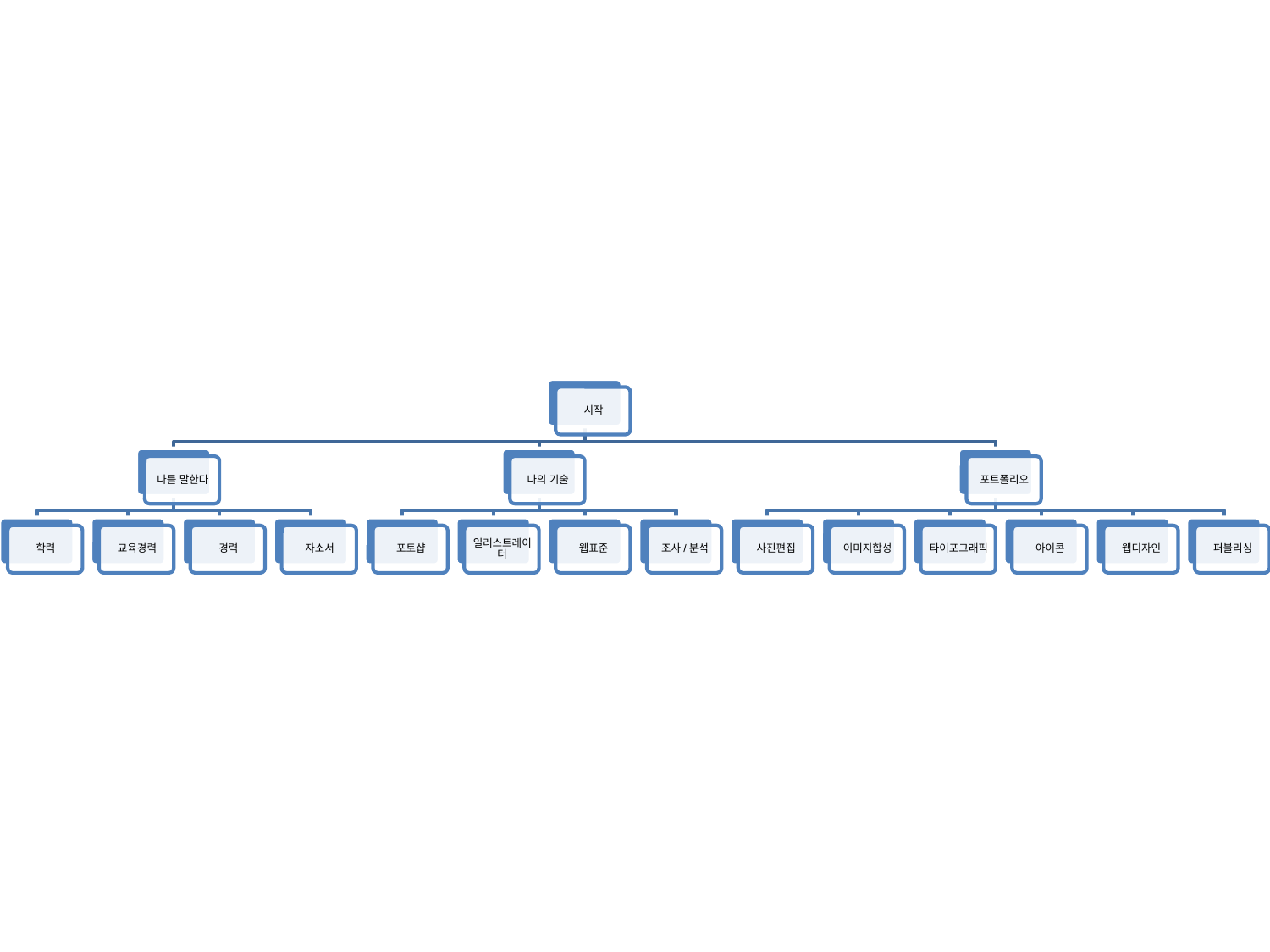

시작
나를 말한다
학력
교육경력
경력
자소서
나의 기술
포토샵
일러스트레이터
웹표준
조사/분석
포트폴리오
사진편집
이미지합성
타이포그래픽
아이콘
웹디자인
퍼블리싱